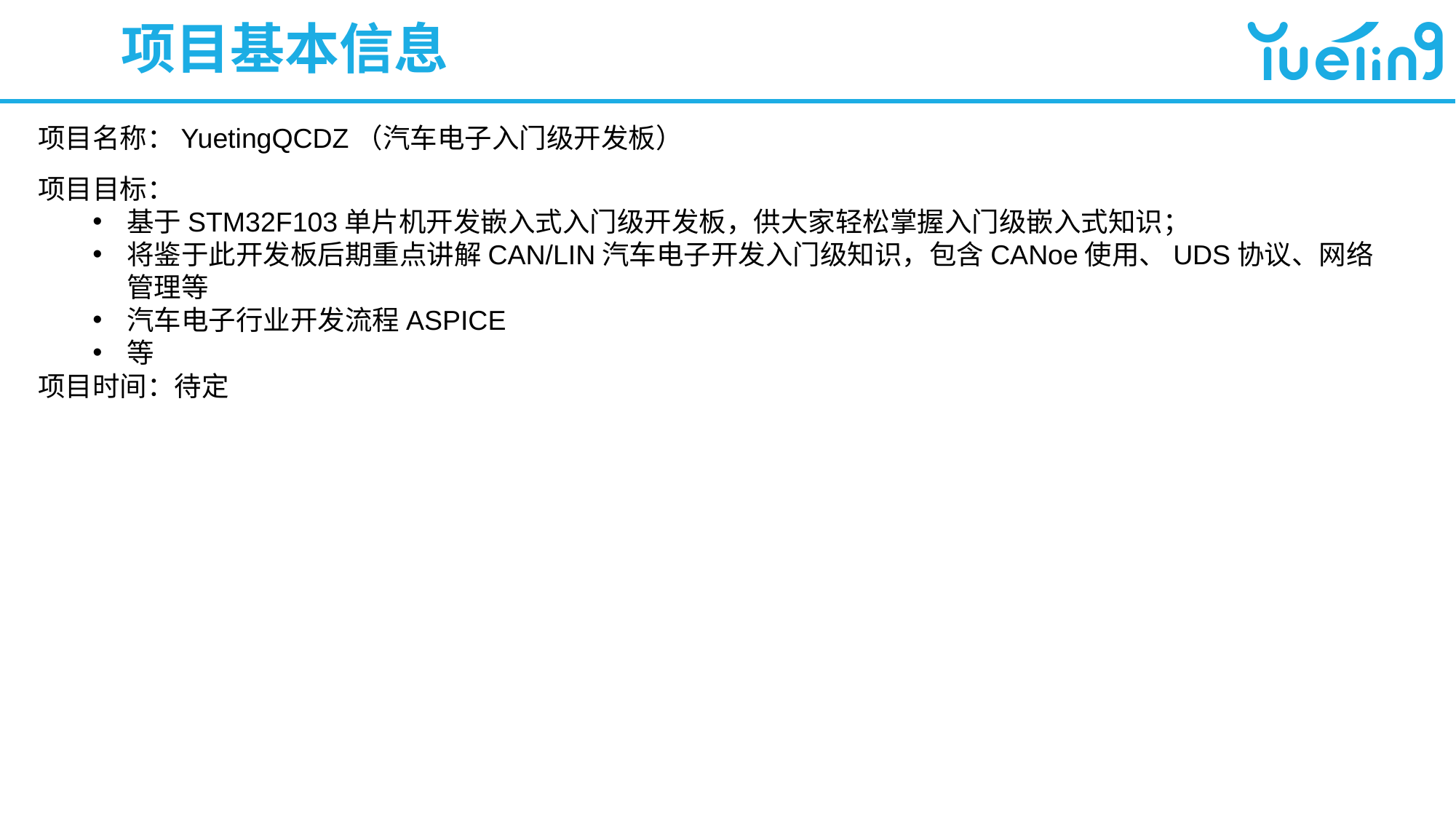

# 项目基本信息

项目名称：YuetingQCDZ（汽车电子入门级开发板）
项目目标：
基于STM32F103单片机开发嵌入式入门级开发板，供大家轻松掌握入门级嵌入式知识；
将鉴于此开发板后期重点讲解CAN/LIN汽车电子开发入门级知识，包含CANoe使用、UDS协议、网络管理等
汽车电子行业开发流程ASPICE
等
项目时间：待定